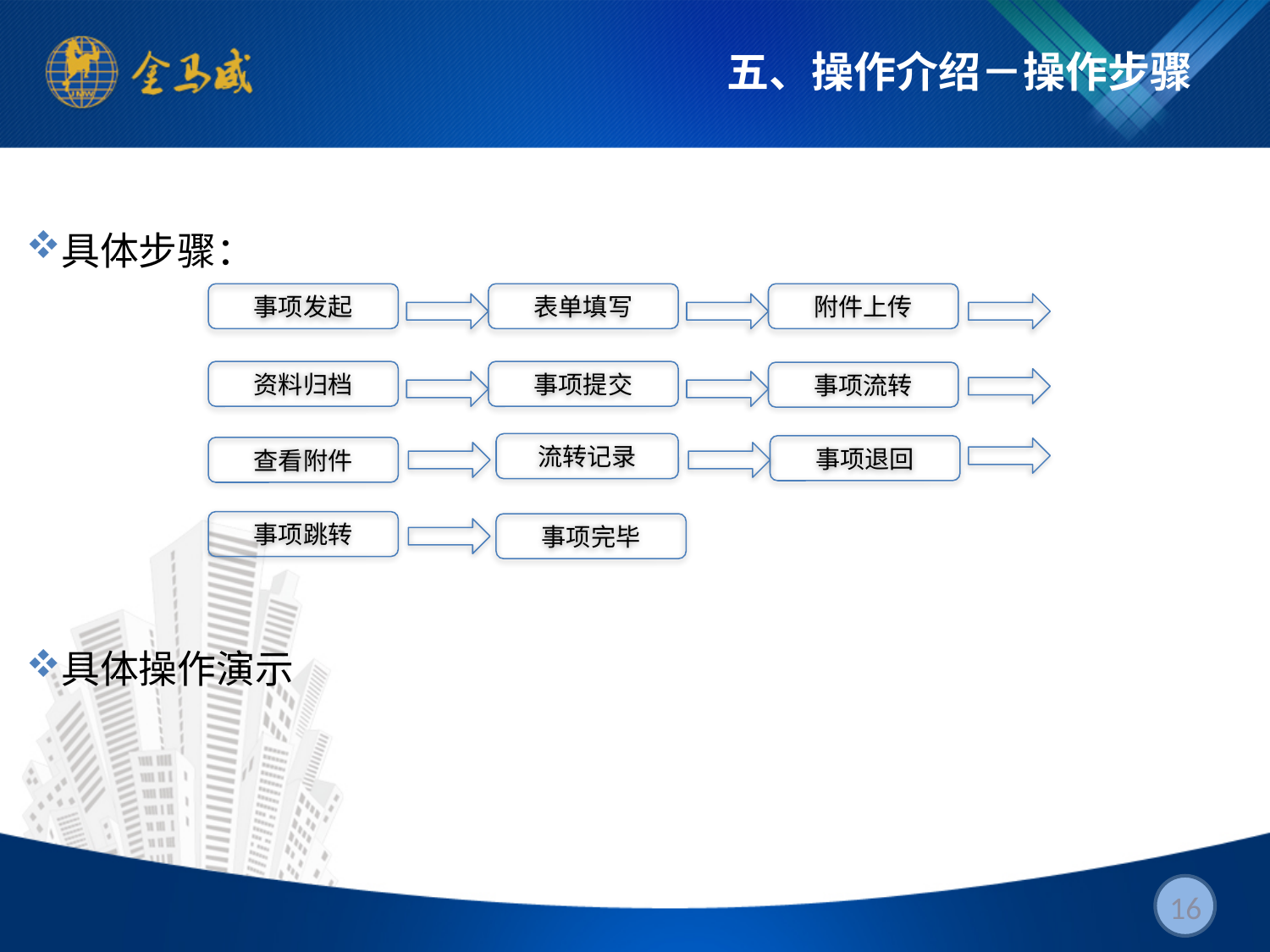

# 五、操作介绍－操作步骤
具体步骤：

具体操作演示

事项发起
表单填写
附件上传

资料归档
事项提交
事项流转

流转记录
事项退回
查看附件

事项跳转
事项完毕

16